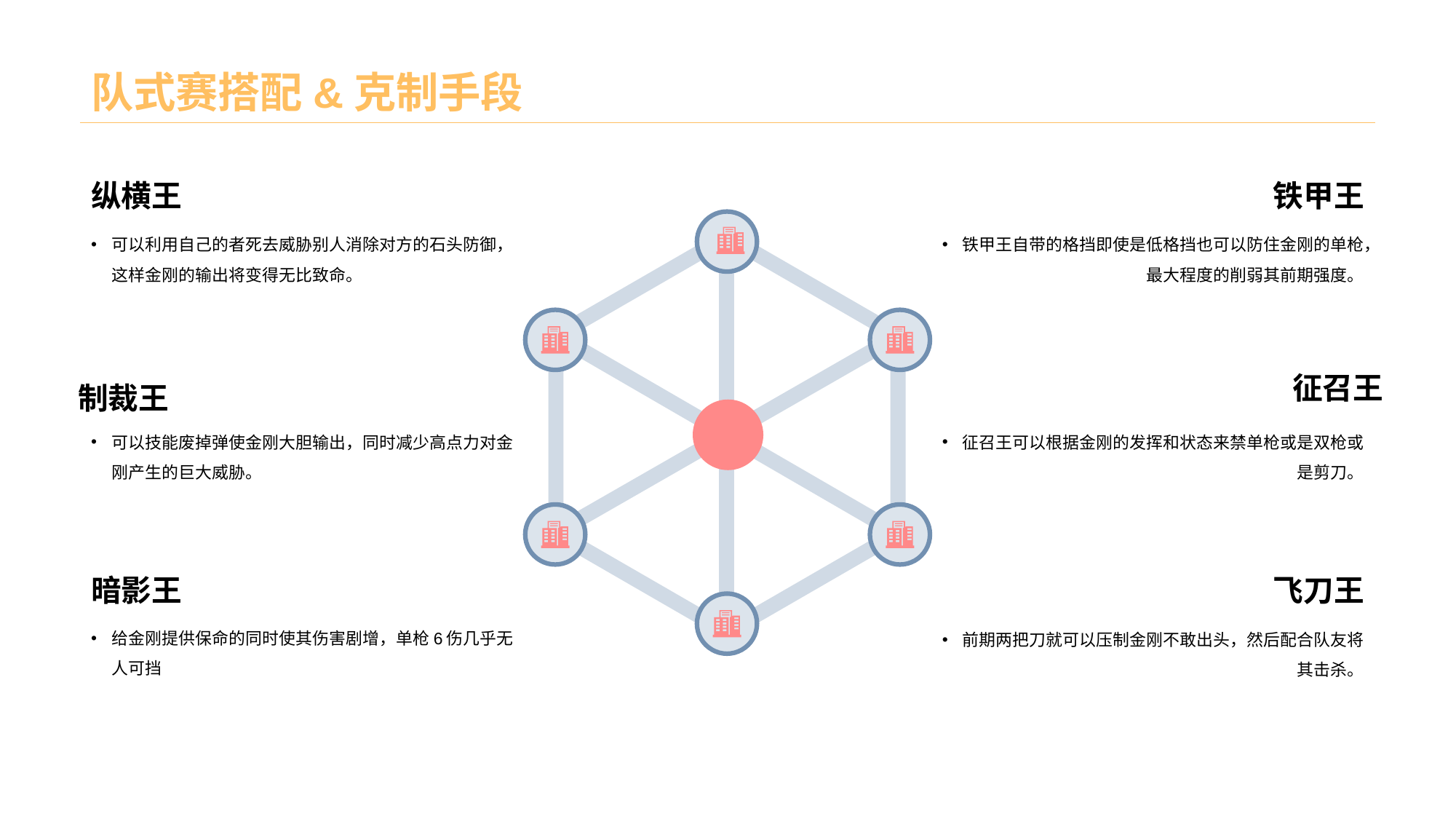

# 队式赛搭配&克制手段
纵横王
铁甲王

可以利用自己的者死去威胁别人消除对方的石头防御，这样金刚的输出将变得无比致命。
铁甲王自带的格挡即使是低格挡也可以防住金刚的单枪，最大程度的削弱其前期强度。

征召王
制裁王

可以技能废掉弹使金刚大胆输出，同时减少高点力对金刚产生的巨大威胁。
征召王可以根据金刚的发挥和状态来禁单枪或是双枪或是剪刀。

暗影王
飞刀王

给金刚提供保命的同时使其伤害剧增，单枪6伤几乎无人可挡
前期两把刀就可以压制金刚不敢出头，然后配合队友将其击杀。